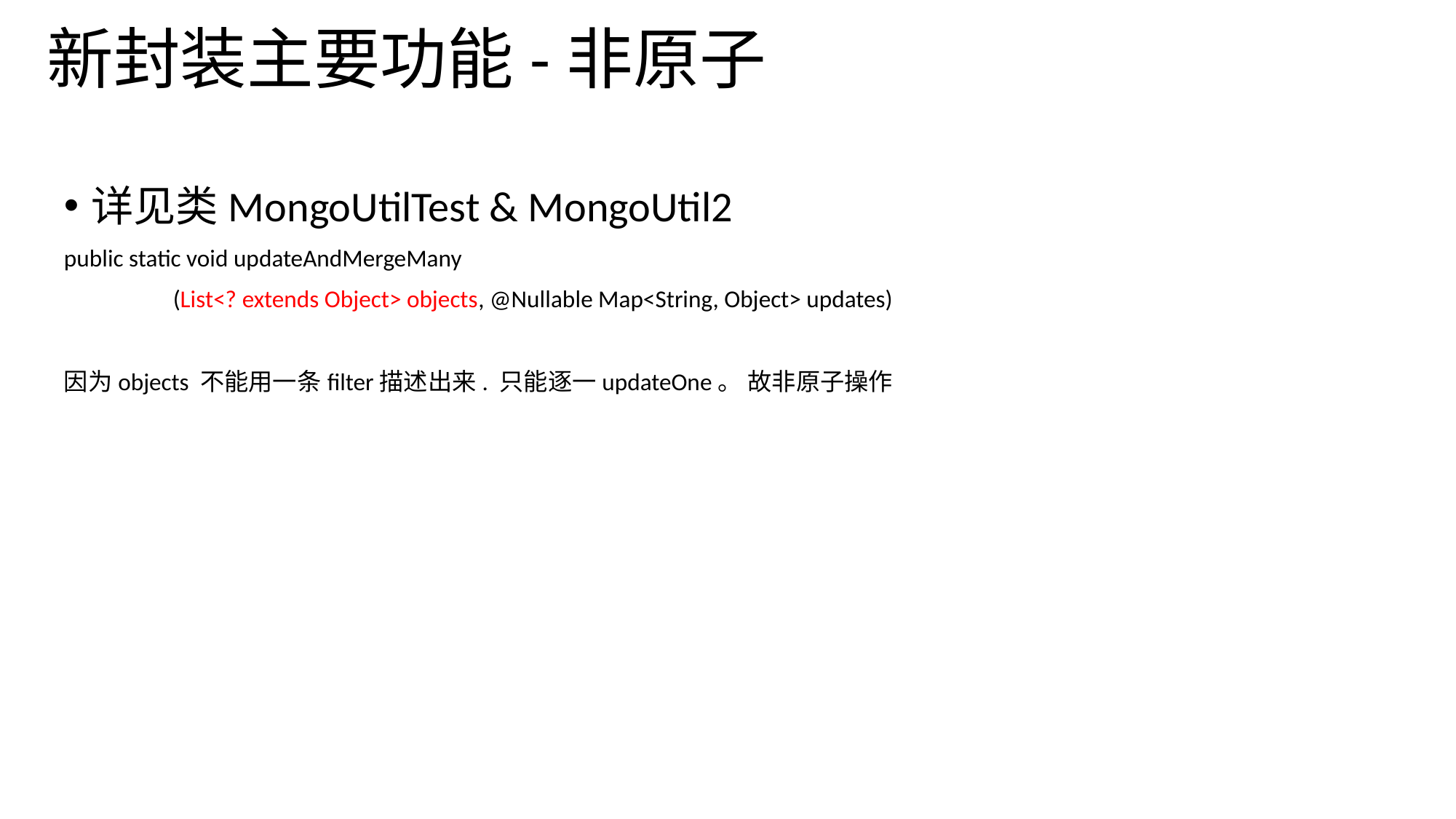

# 新封装主要功能-非原子
详见类MongoUtilTest & MongoUtil2
public static void updateAndMergeMany
	(List<? extends Object> objects, @Nullable Map<String, Object> updates)

因为objects 不能用一条filter描述出来. 只能逐一updateOne。 故非原子操作